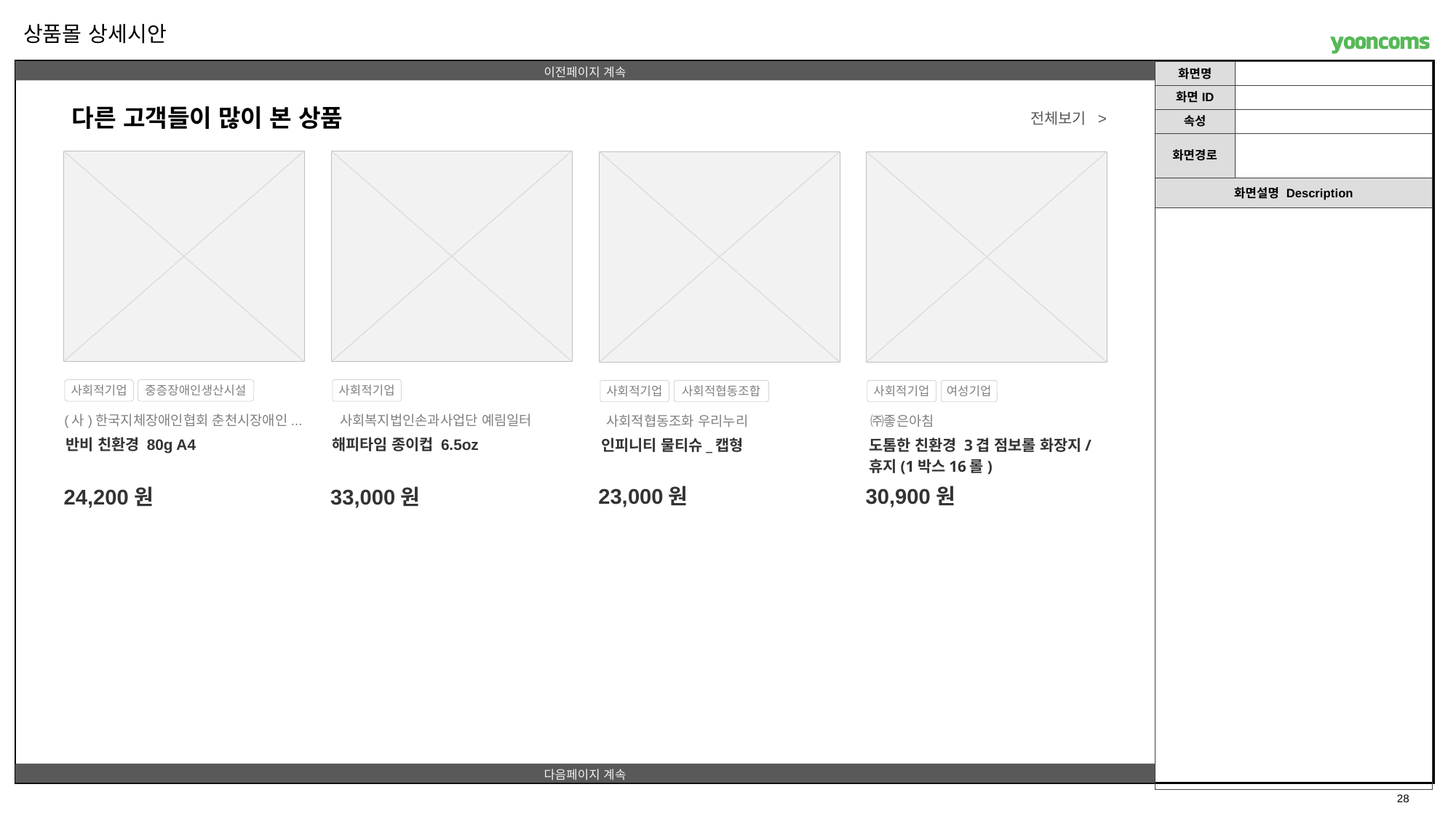

상품몰 상세시안
다른 고객들이 많이 본 상품
전체보기  >

사회적기업
중증장애인생산시설
 (사)한국지체장애인협회 춘천시장애인...
반비 친환경 80g A4
24,200원

사회적기업
사회복지법인손과사업단 예림일터
해피타임 종이컵 6.5oz
33,000원

사회적기업
사회적협동조합
 사회적협동조화 우리누리
인피니티 물티슈_캡형
23,000원

사회적기업
여성기업
 ㈜좋은아침
도톰한 친환경 3겹 점보롤 화장지/
휴지(1박스16롤)
30,900원